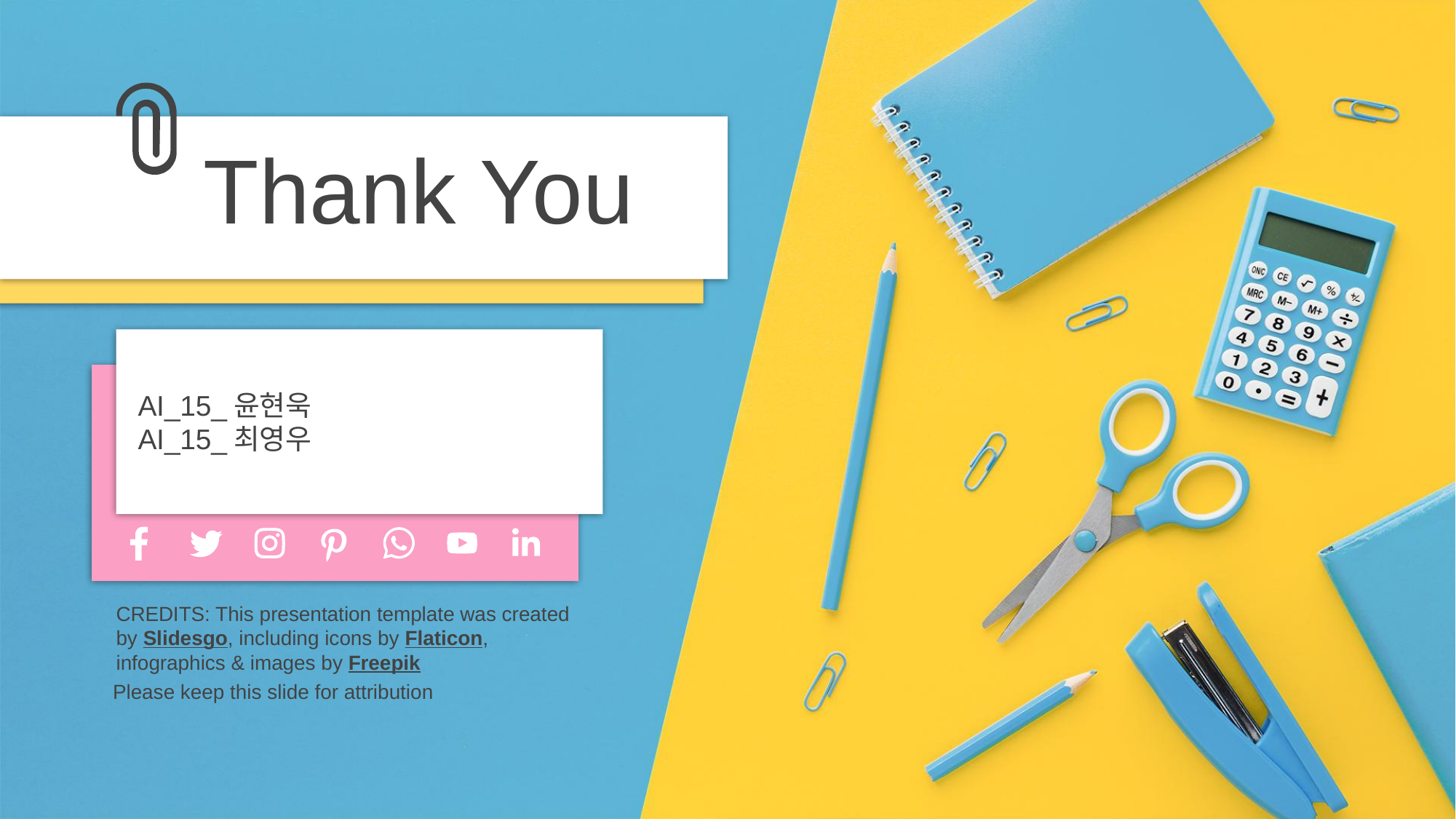

# Thank You

AI_15_윤현욱
AI_15_최영우

Please keep this slide for attribution